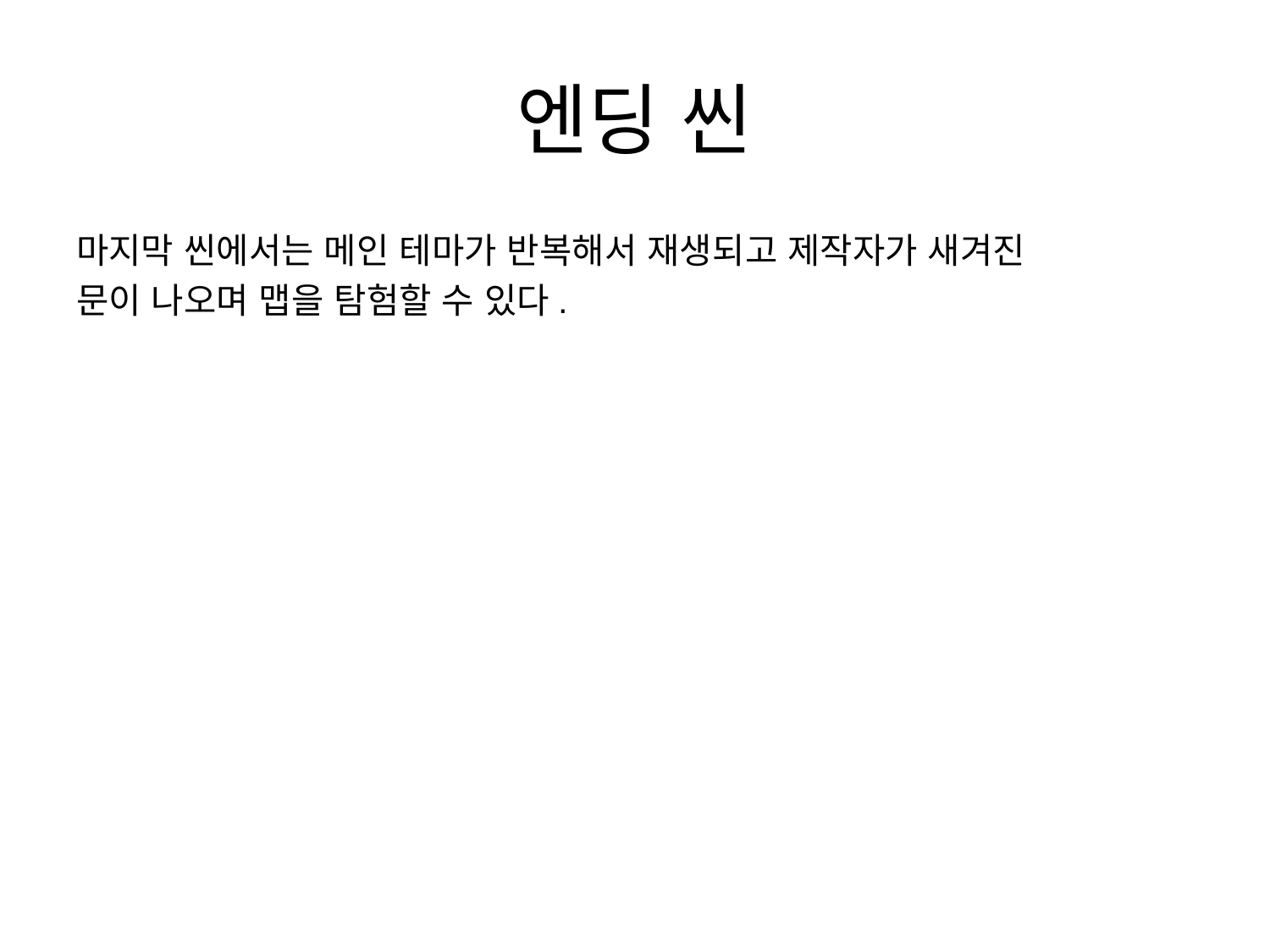

# 엔딩 씬
마지막 씬에서는 메인 테마가 반복해서 재생되고 제작자가 새겨진
문이 나오며 맵을 탐험할 수 있다.